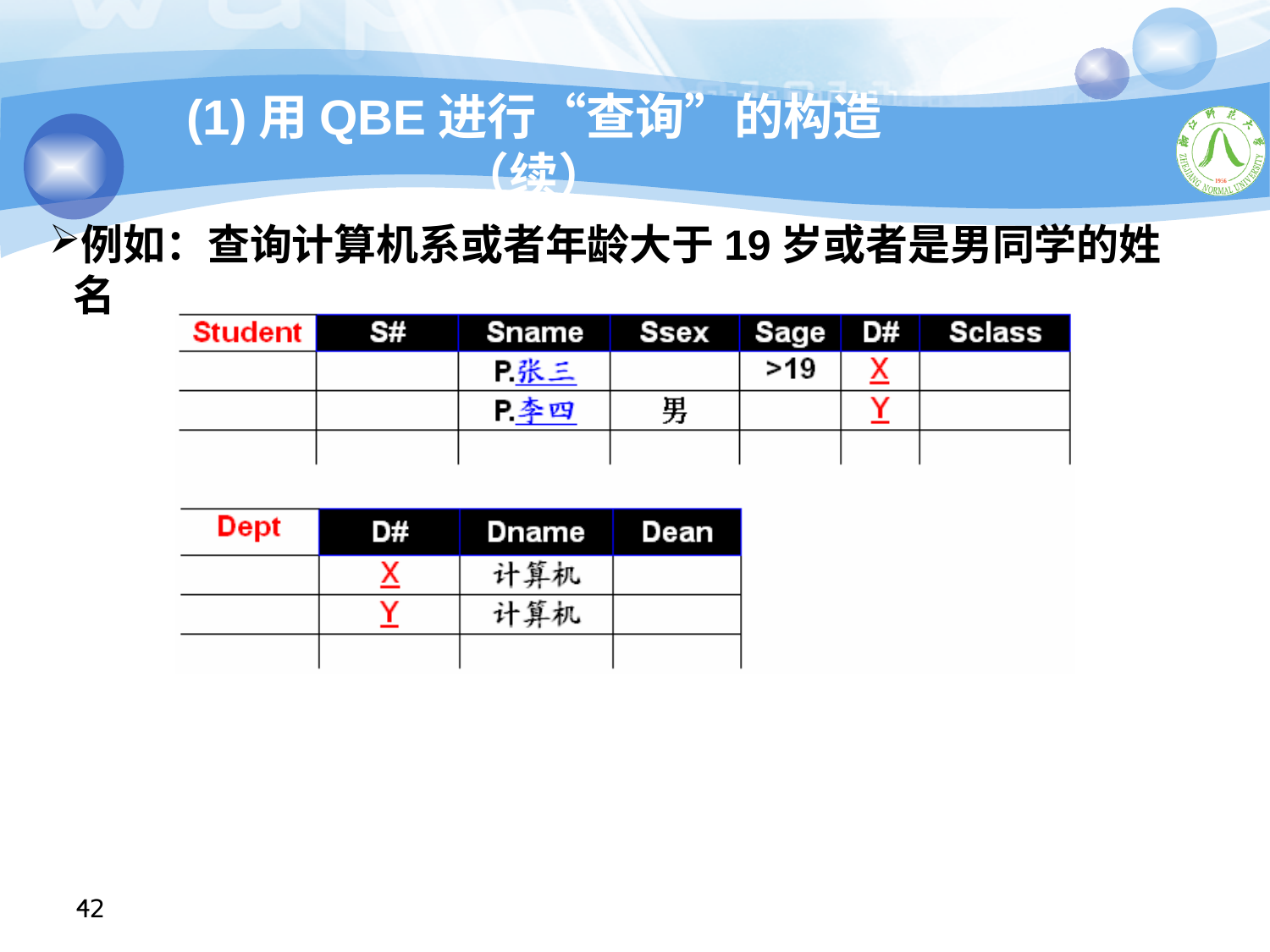

# (1)用QBE进行“查询”的构造（续）
例如：查询计算机系或者年龄大于19岁或者是男同学的姓名

42